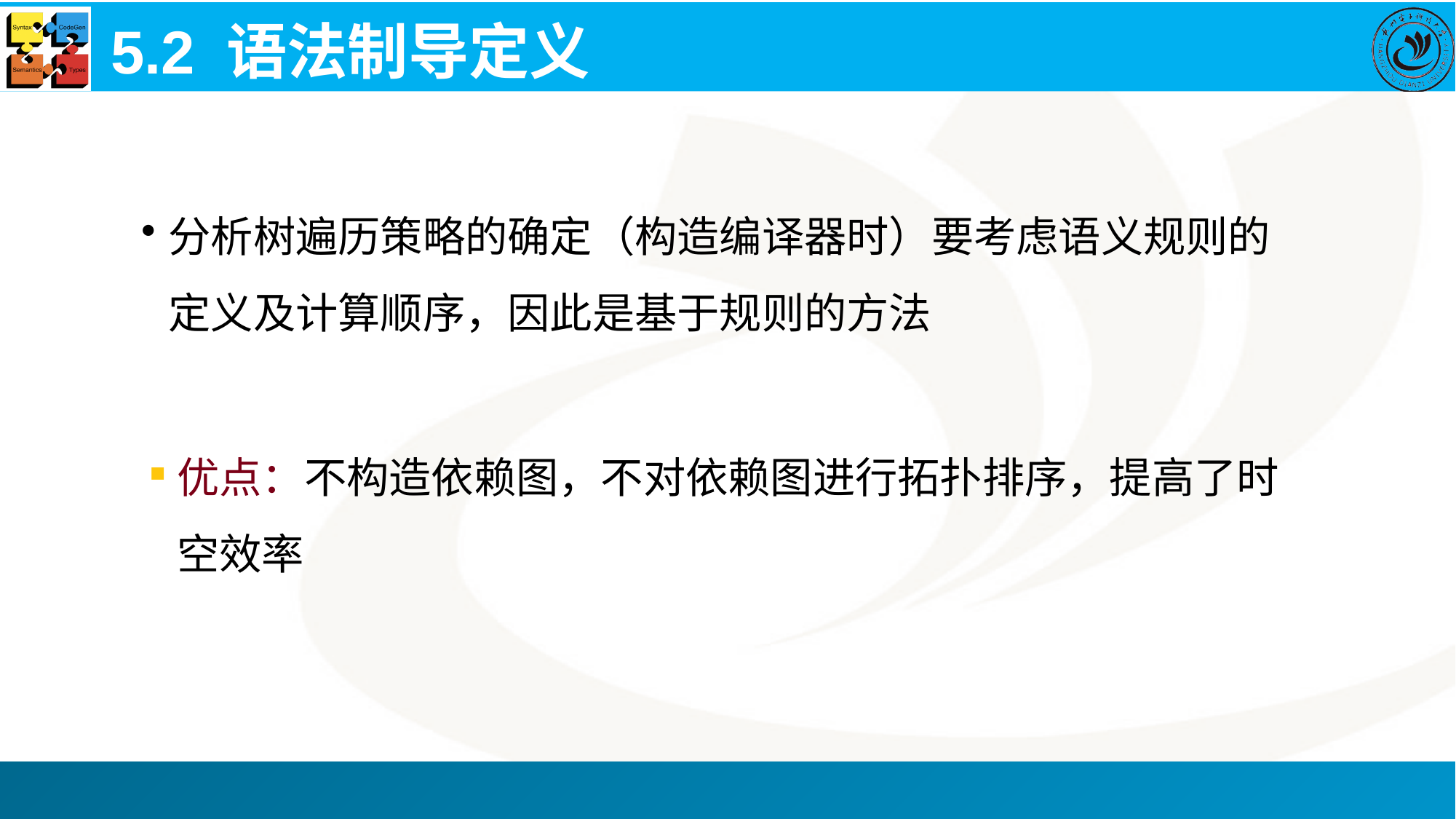

# 5.2 语法制导定义
分析树遍历策略的确定（构造编译器时）要考虑语义规则的定义及计算顺序，因此是基于规则的方法
优点：不构造依赖图，不对依赖图进行拓扑排序，提高了时空效率
30